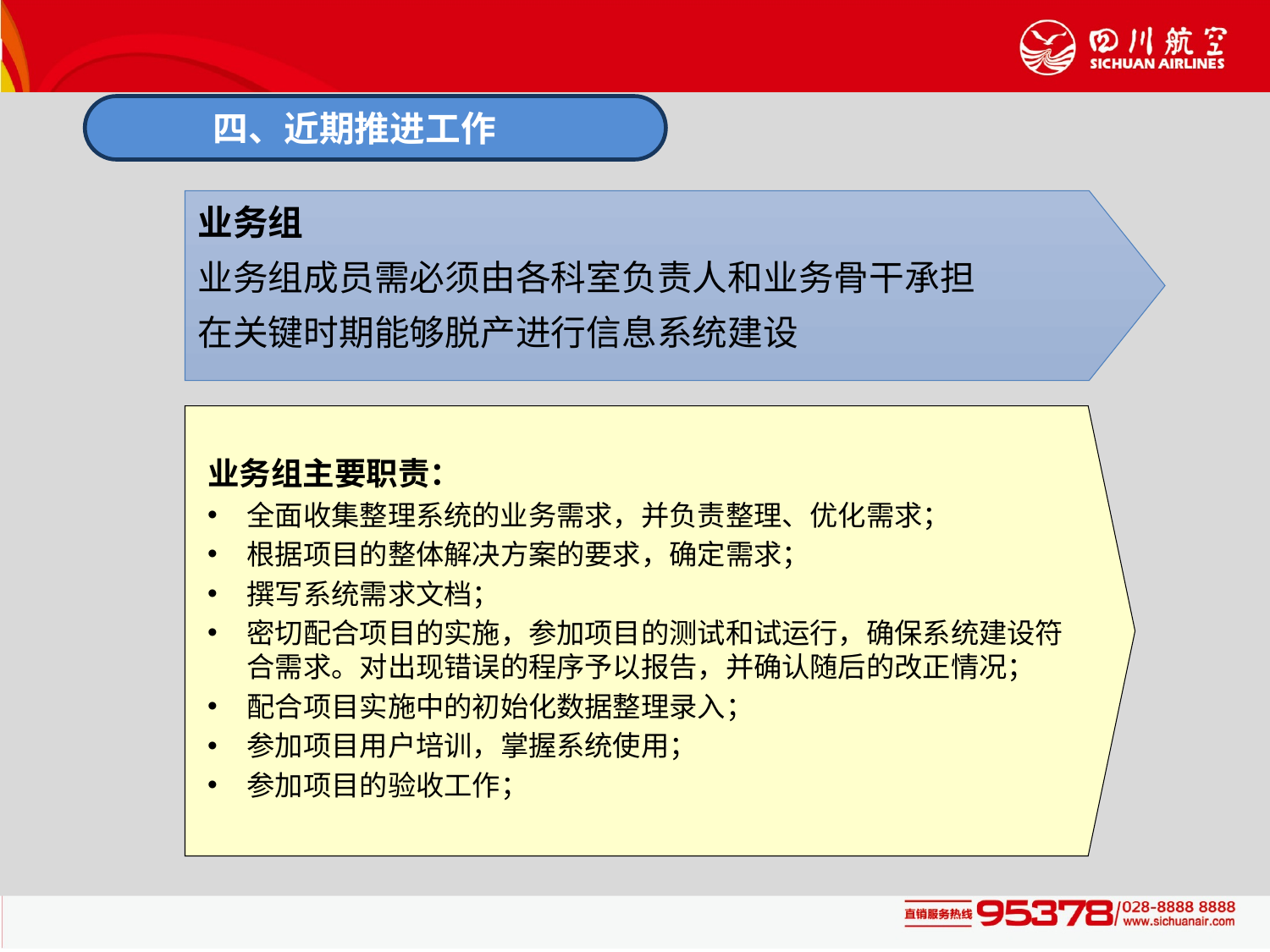

四、近期推进工作
业务组
业务组成员需必须由各科室负责人和业务骨干承担
在关键时期能够脱产进行信息系统建设

业务组主要职责：
全面收集整理系统的业务需求，并负责整理、优化需求；
根据项目的整体解决方案的要求，确定需求；
撰写系统需求文档；
密切配合项目的实施，参加项目的测试和试运行，确保系统建设符合需求。对出现错误的程序予以报告，并确认随后的改正情况；
配合项目实施中的初始化数据整理录入；
参加项目用户培训，掌握系统使用；
参加项目的验收工作；